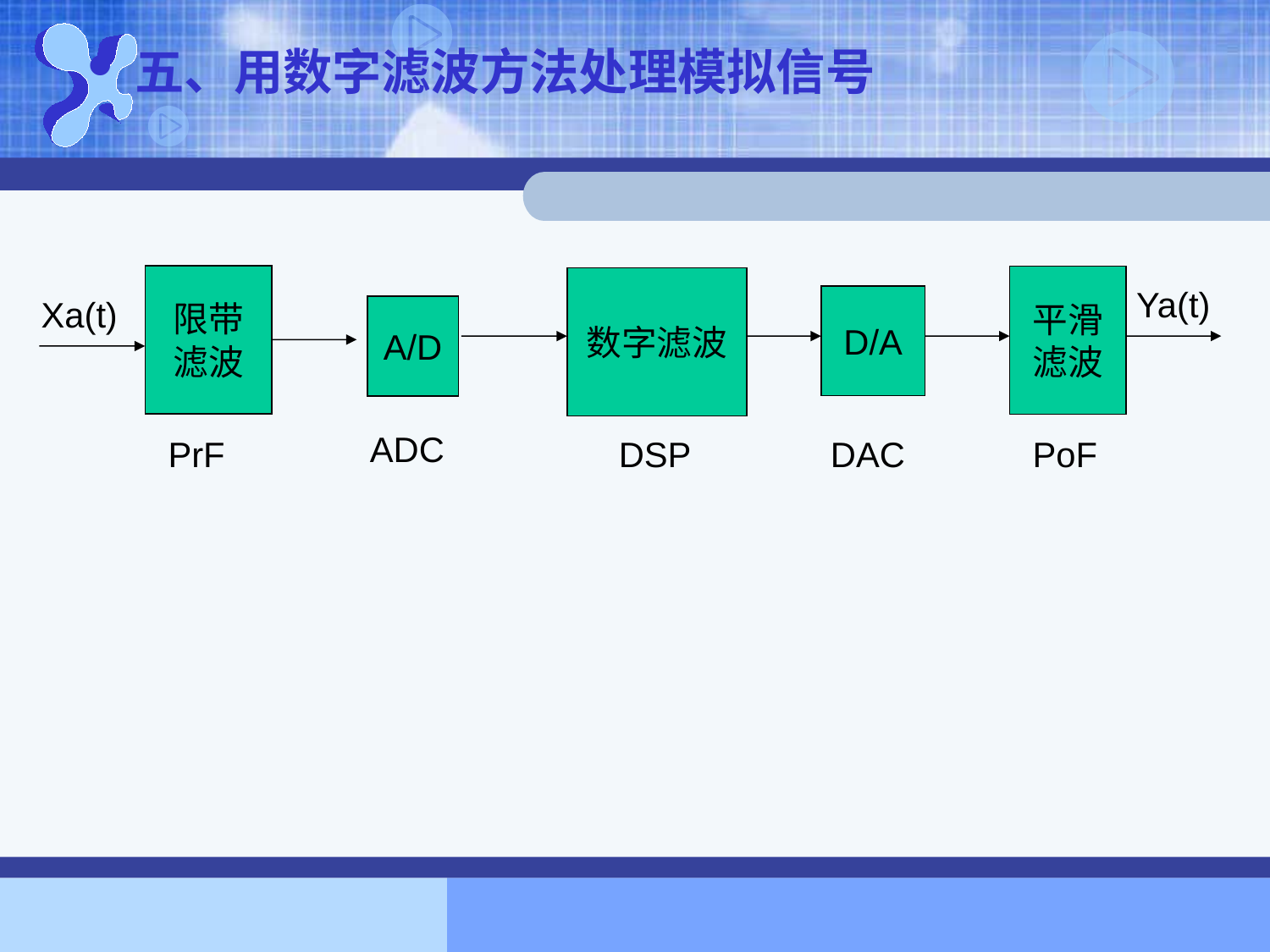

五、用数字滤波方法处理模拟信号

限带
滤波
平滑
滤波
数字滤波
Ya(t)
Xa(t)
D/A
A/D

ADC
PrF
DSP
DAC
PoF